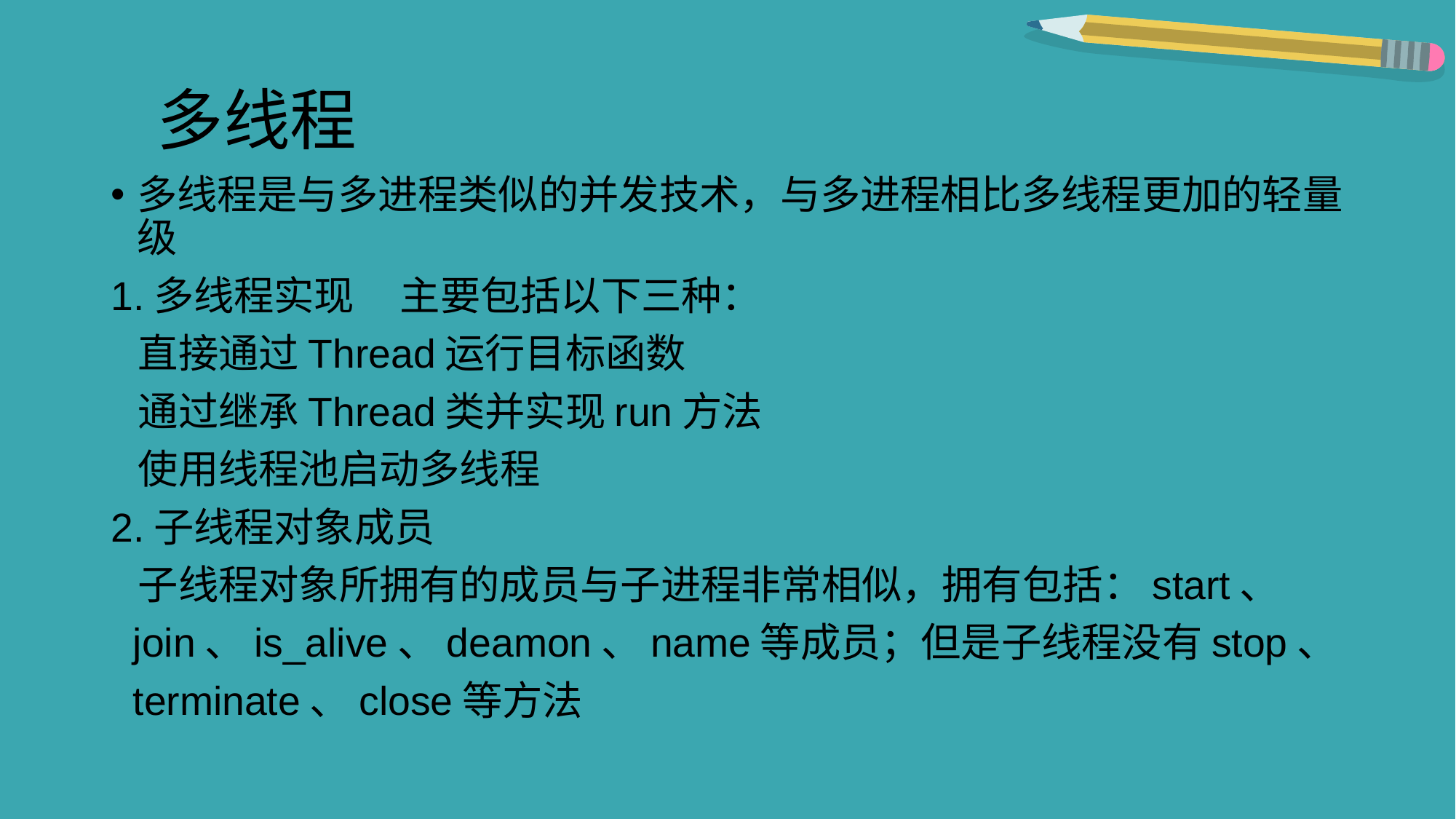

# 多线程
多线程是与多进程类似的并发技术，与多进程相比多线程更加的轻量级
1.多线程实现     主要包括以下三种：
  直接通过Thread运行目标函数
  通过继承Thread类并实现run方法
  使用线程池启动多线程
2.子线程对象成员
  子线程对象所拥有的成员与子进程非常相似，拥有包括：start、
  join、is_alive、deamon、name等成员；但是子线程没有stop、
  terminate、close等方法